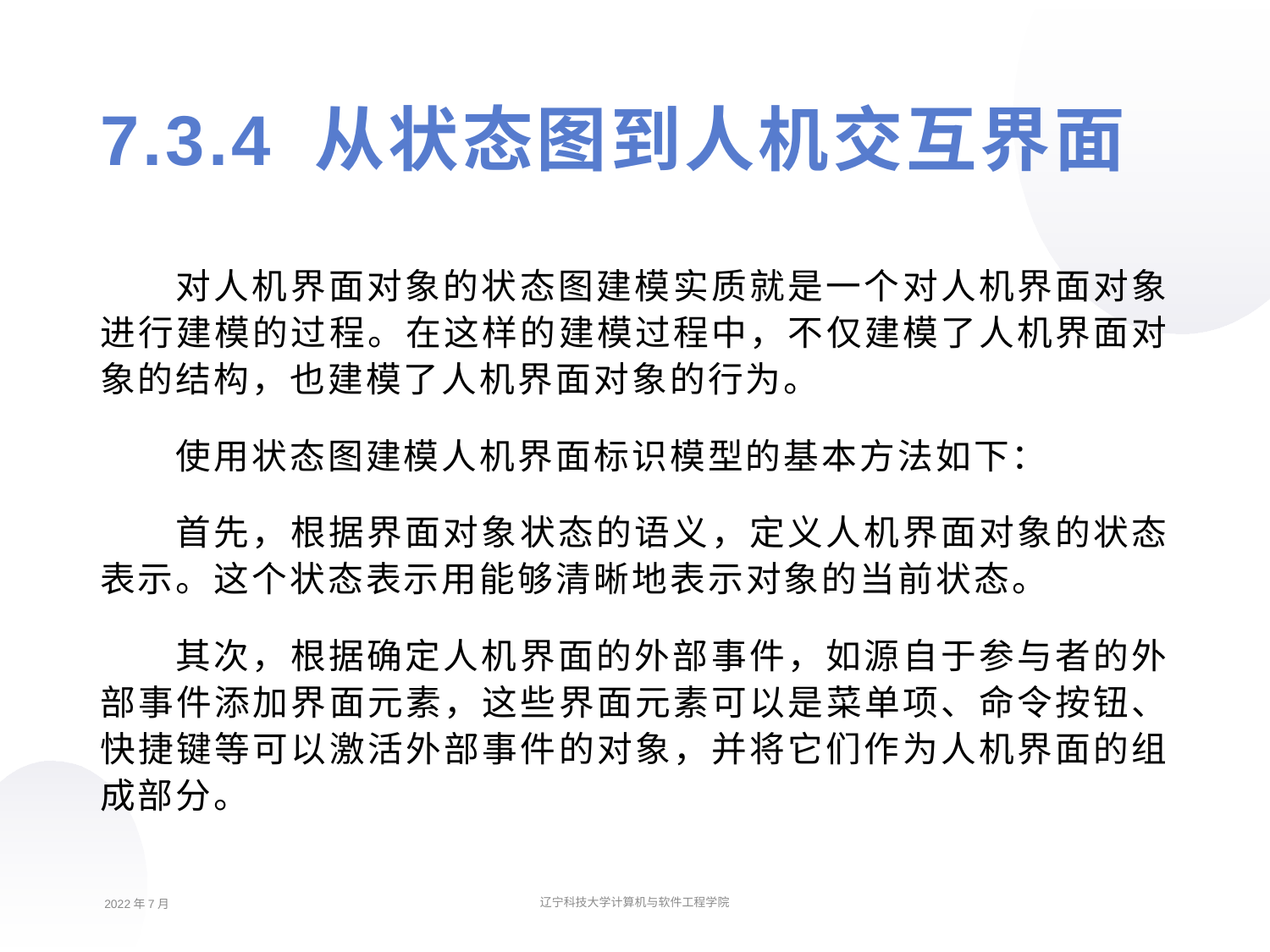

7.3.4 从状态图到人机交互界面
对人机界面对象的状态图建模实质就是一个对人机界面对象进行建模的过程。在这样的建模过程中，不仅建模了人机界面对象的结构，也建模了人机界面对象的行为。
使用状态图建模人机界面标识模型的基本方法如下：
首先，根据界面对象状态的语义，定义人机界面对象的状态表示。这个状态表示用能够清晰地表示对象的当前状态。
其次，根据确定人机界面的外部事件，如源自于参与者的外部事件添加界面元素，这些界面元素可以是菜单项、命令按钮、快捷键等可以激活外部事件的对象，并将它们作为人机界面的组成部分。

2022年7月
辽宁科技大学计算机与软件工程学院
85